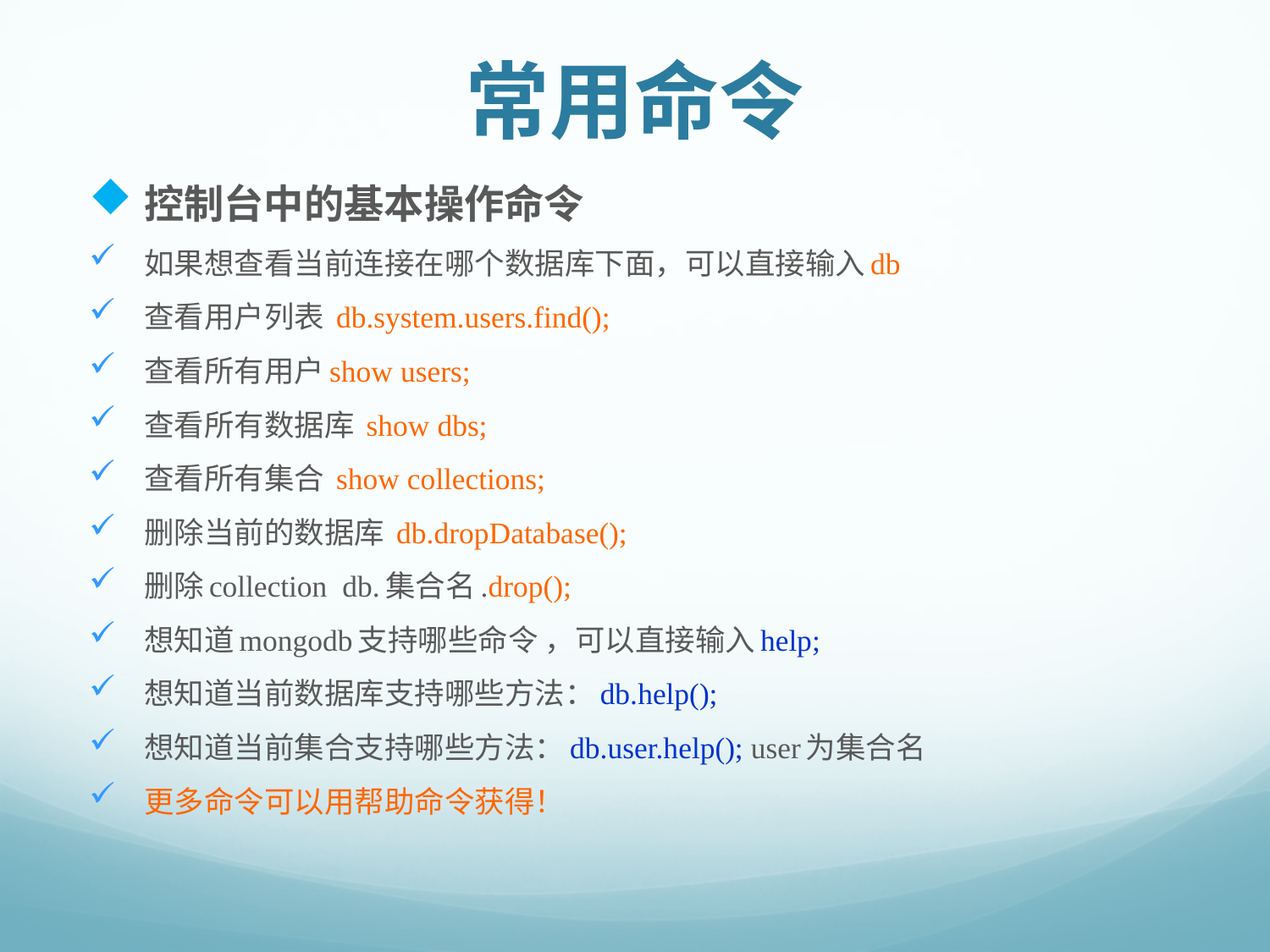

# 常用命令
控制台中的基本操作命令
如果想查看当前连接在哪个数据库下面，可以直接输入db
查看用户列表 db.system.users.find();
查看所有用户show users;
查看所有数据库 show dbs;
查看所有集合 show collections;
删除当前的数据库 db.dropDatabase();
删除collection  db.集合名.drop();
想知道mongodb支持哪些命令 ，可以直接输入help;
想知道当前数据库支持哪些方法：db.help();
想知道当前集合支持哪些方法：db.user.help(); user为集合名
更多命令可以用帮助命令获得！